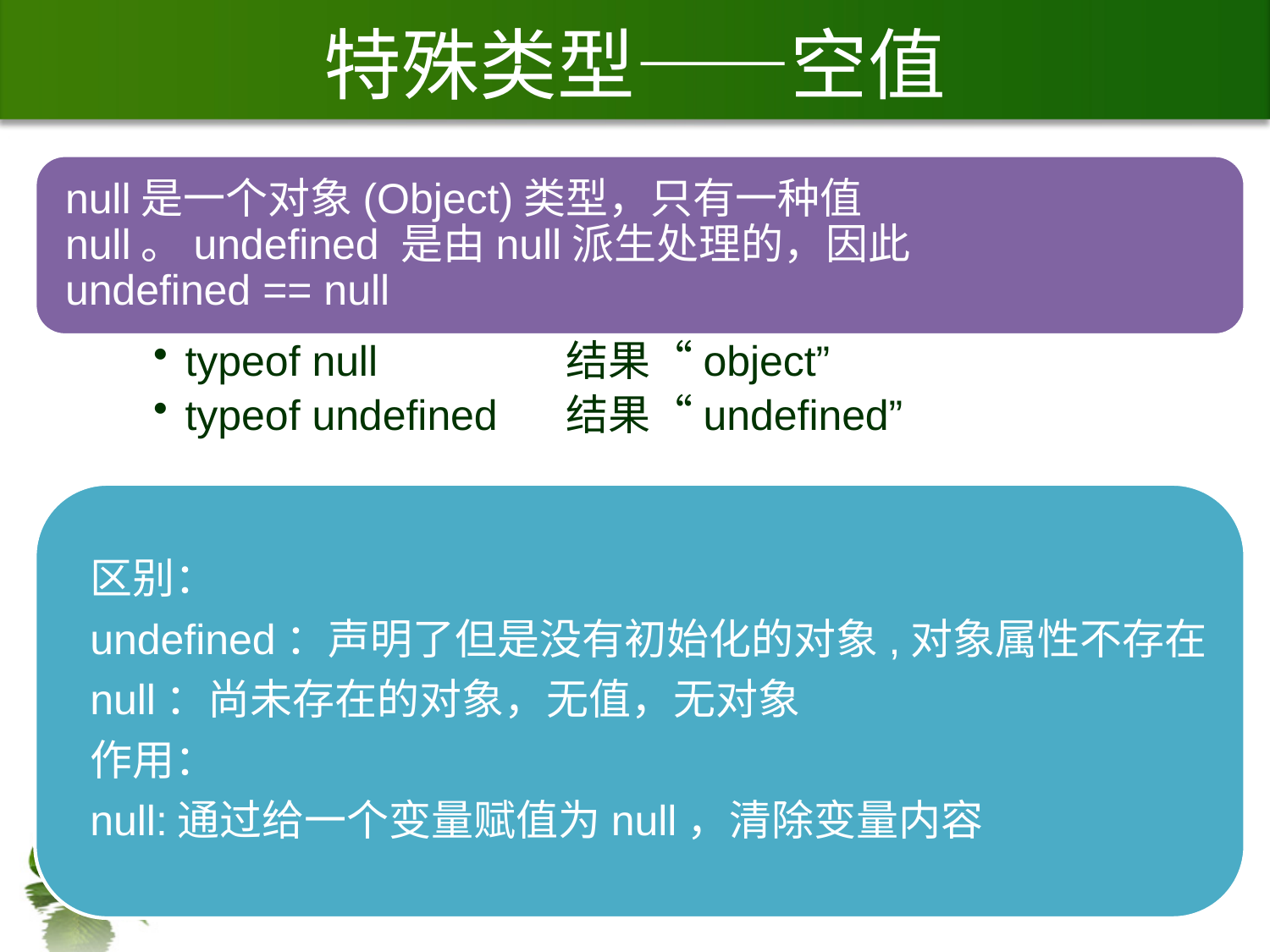

# 特殊类型——空值
null是一个对象(Object)类型，只有一种值null。undefined 是由null派生处理的，因此undefined == null
typeof null		结果“object”
typeof undefined	结果“undefined”
区别：
undefined：声明了但是没有初始化的对象,对象属性不存在
null：尚未存在的对象，无值，无对象
作用：
null:通过给一个变量赋值为null，清除变量内容